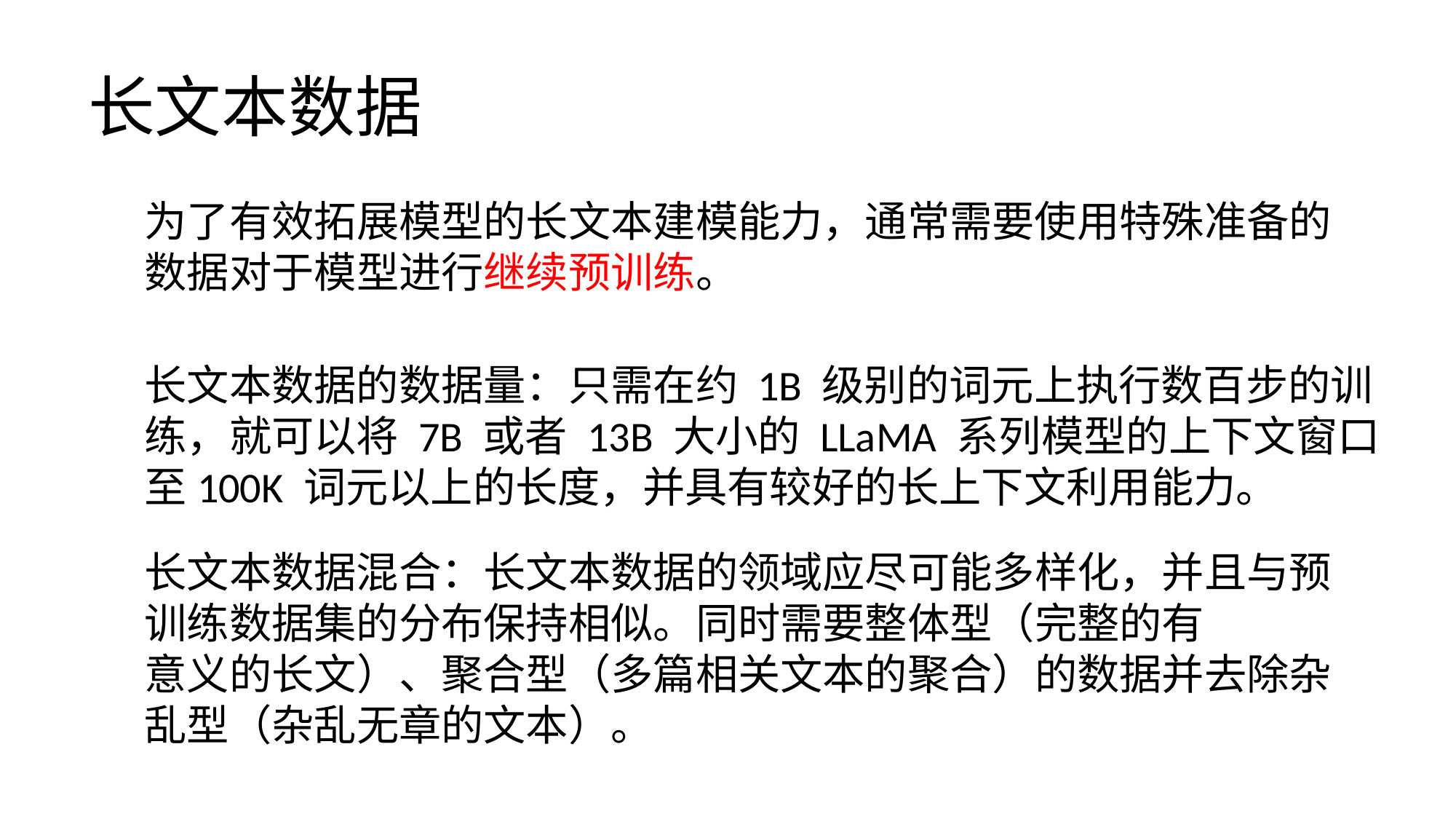

# 长文本数据
为了有效拓展模型的长文本建模能力，通常需要使用特殊准备的数据对于模型进行继续预训练。
长文本数据的数据量：只需在约 1B 级别的词元上执行数百步的训练，就可以将 7B 或者 13B 大小的 LLaMA 系列模型的上下文窗口至100K 词元以上的长度，并具有较好的长上下文利用能力。
长文本数据混合：长文本数据的领域应尽可能多样化，并且与预训练数据集的分布保持相似。同时需要整体型（完整的有
意义的长文）、聚合型（多篇相关文本的聚合）的数据并去除杂乱型（杂乱无章的文本）。